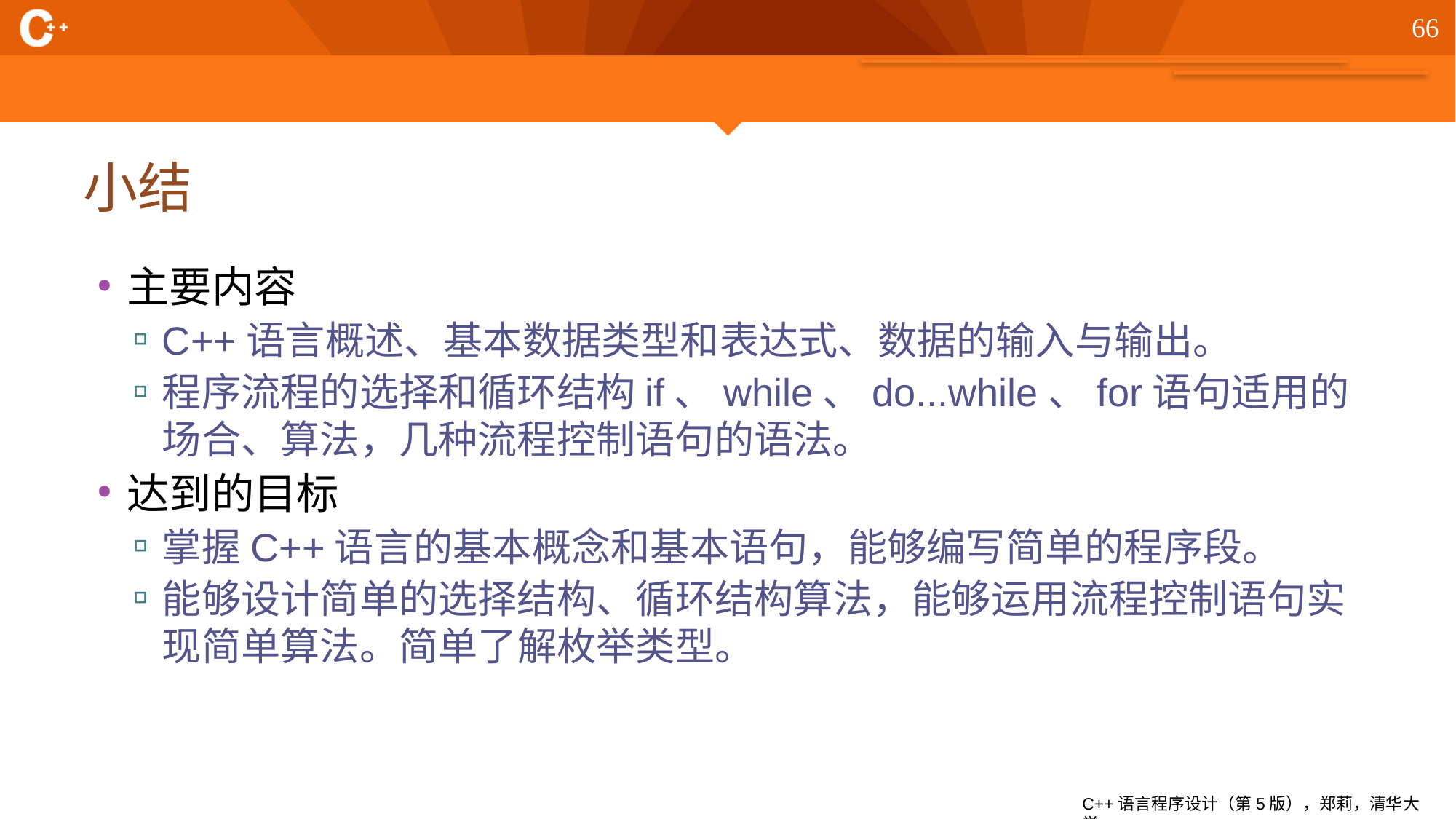

66
# 小结
主要内容
C++语言概述、基本数据类型和表达式、数据的输入与输出。
程序流程的选择和循环结构if、while、do...while、for语句适用的场合、算法，几种流程控制语句的语法。
达到的目标
掌握C++语言的基本概念和基本语句，能够编写简单的程序段。
能够设计简单的选择结构、循环结构算法，能够运用流程控制语句实现简单算法。简单了解枚举类型。